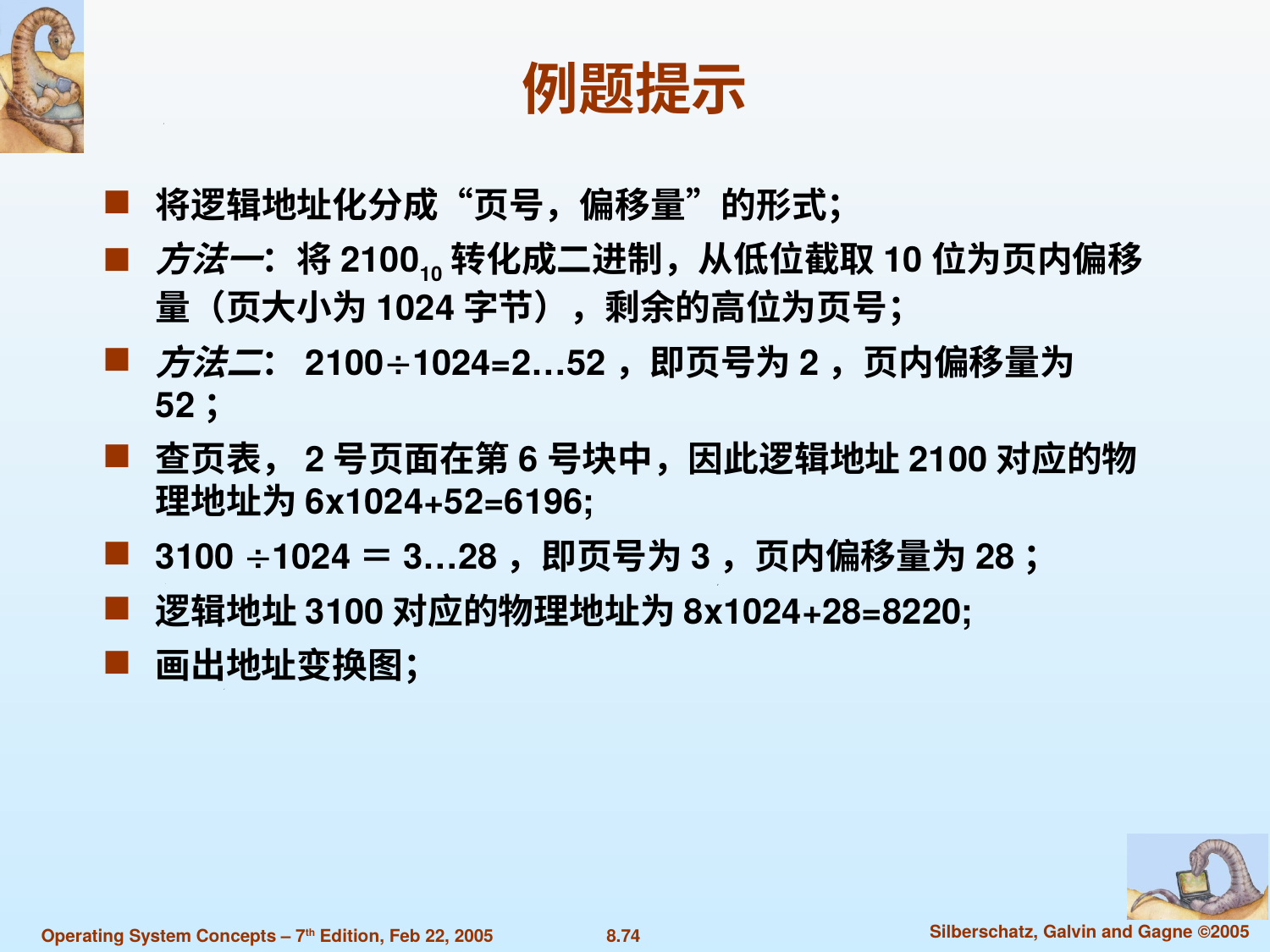

例题提示
将逻辑地址化分成“页号，偏移量”的形式；
方法一：将210010转化成二进制，从低位截取10位为页内偏移量（页大小为1024字节），剩余的高位为页号；
方法二：2100÷1024=2…52，即页号为2，页内偏移量为52；
查页表，2号页面在第6号块中，因此逻辑地址2100对应的物理地址为6x1024+52=6196;
3100 ÷1024＝3…28，即页号为3，页内偏移量为28；
逻辑地址3100对应的物理地址为8x1024+28=8220;
画出地址变换图；